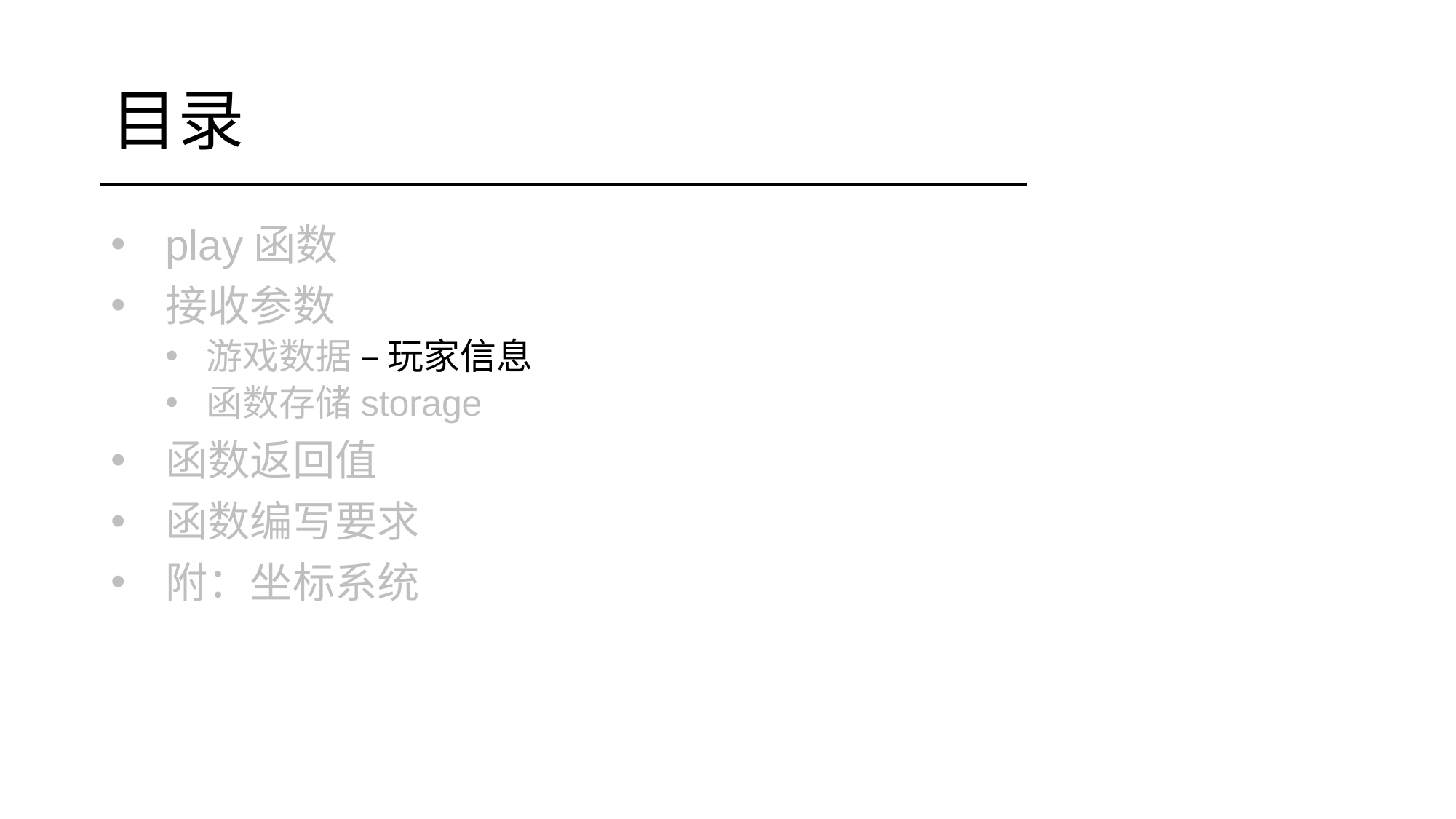

# 目录
play函数
接收参数
游戏数据 – 玩家信息
函数存储storage
函数返回值
函数编写要求
附：坐标系统